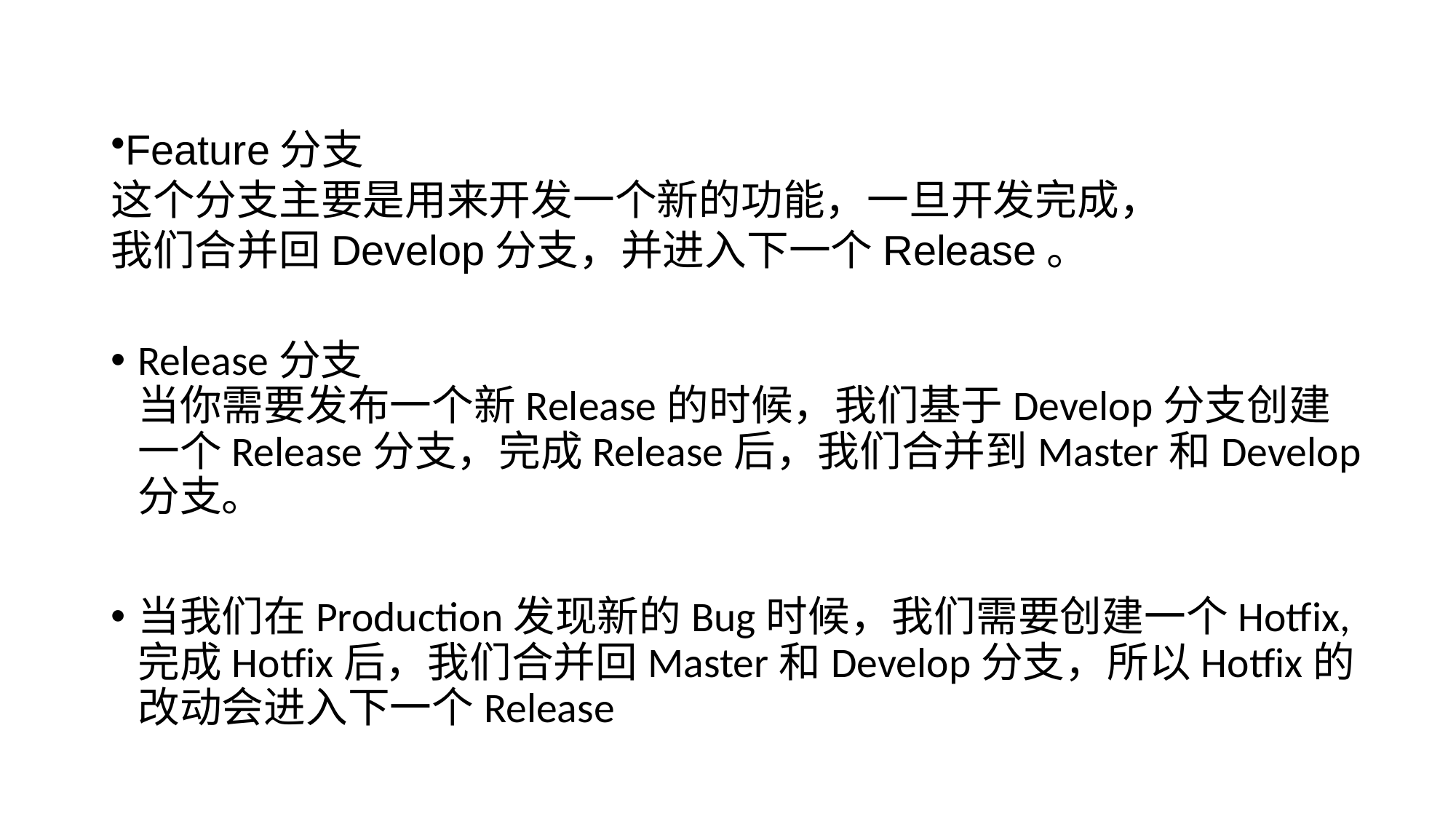

Feature分支
这个分支主要是用来开发一个新的功能，一旦开发完成，
我们合并回Develop分支，并进入下一个Release。

Release分支
当你需要发布一个新Release的时候，我们基于Develop分支创建一个Release分支，完成Release后，我们合并到Master和Develop分支。

当我们在Production发现新的Bug时候，我们需要创建一个Hotfix, 完成Hotfix后，我们合并回Master和Develop分支，所以Hotfix的改动会进入下一个Release